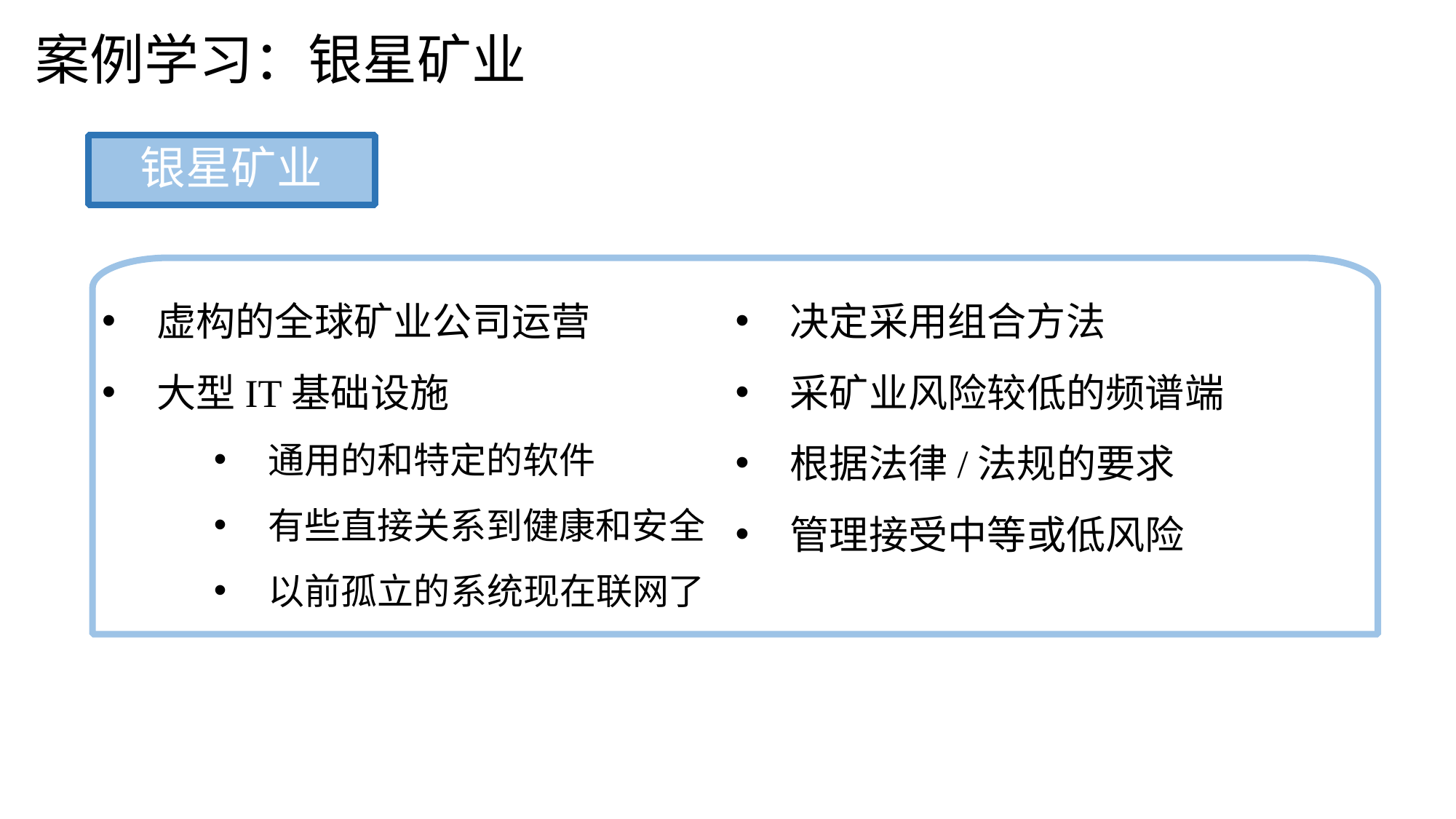

案例学习：银星矿业

银星矿业
虚构的全球矿业公司运营
大型IT基础设施
通用的和特定的软件
有些直接关系到健康和安全
以前孤立的系统现在联网了
决定采用组合方法
采矿业风险较低的频谱端
根据法律/法规的要求
管理接受中等或低风险